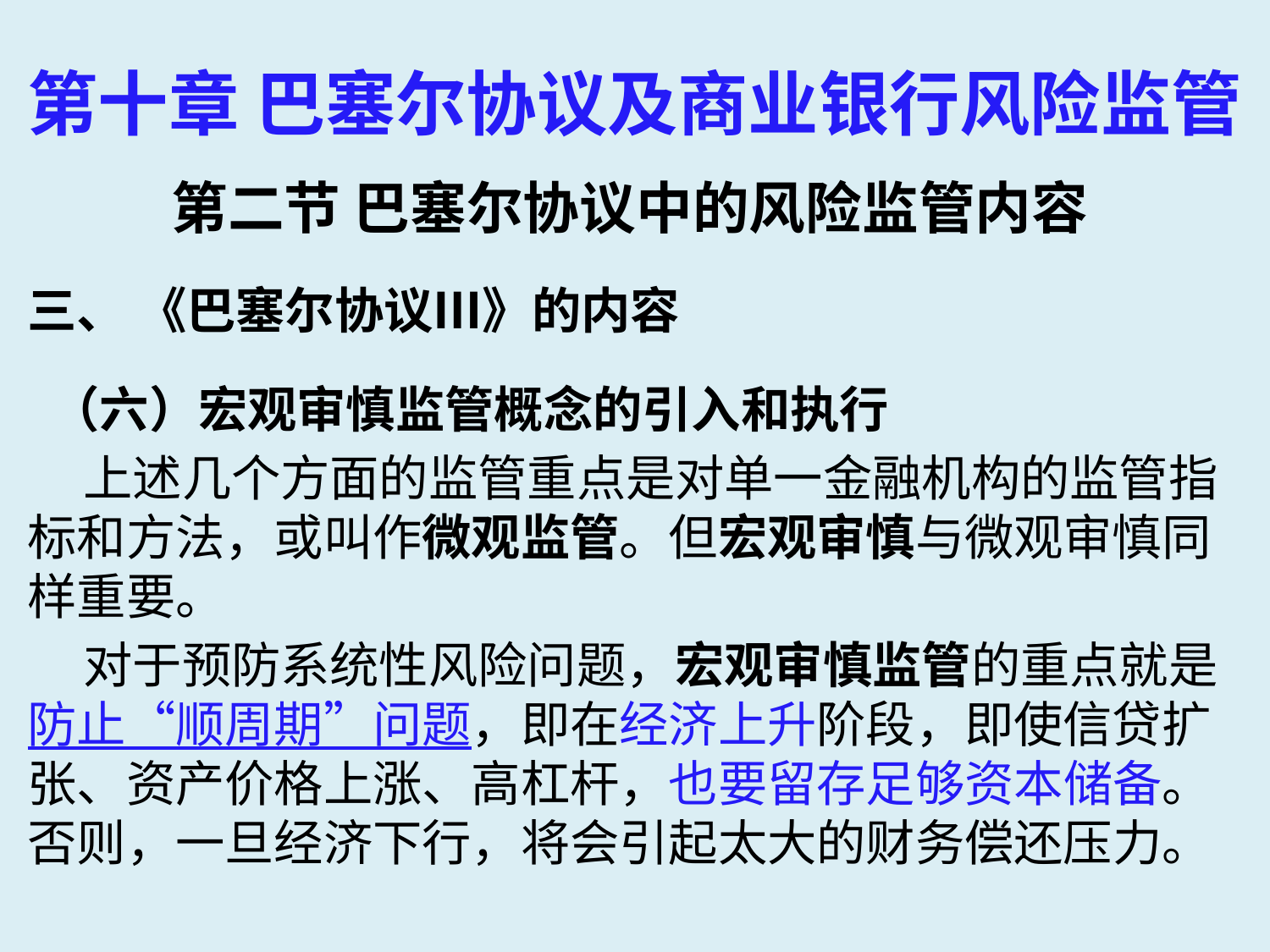

# 第十章 巴塞尔协议及商业银行风险监管
第二节 巴塞尔协议中的风险监管内容
三、 《巴塞尔协议Ⅲ》的内容
 （六）宏观审慎监管概念的引入和执行
    上述几个方面的监管重点是对单一金融机构的监管指标和方法，或叫作微观监管。但宏观审慎与微观审慎同样重要。
    对于预防系统性风险问题，宏观审慎监管的重点就是防止“顺周期”问题，即在经济上升阶段，即使信贷扩张、资产价格上涨、高杠杆，也要留存足够资本储备。否则，一旦经济下行，将会引起太大的财务偿还压力。
42